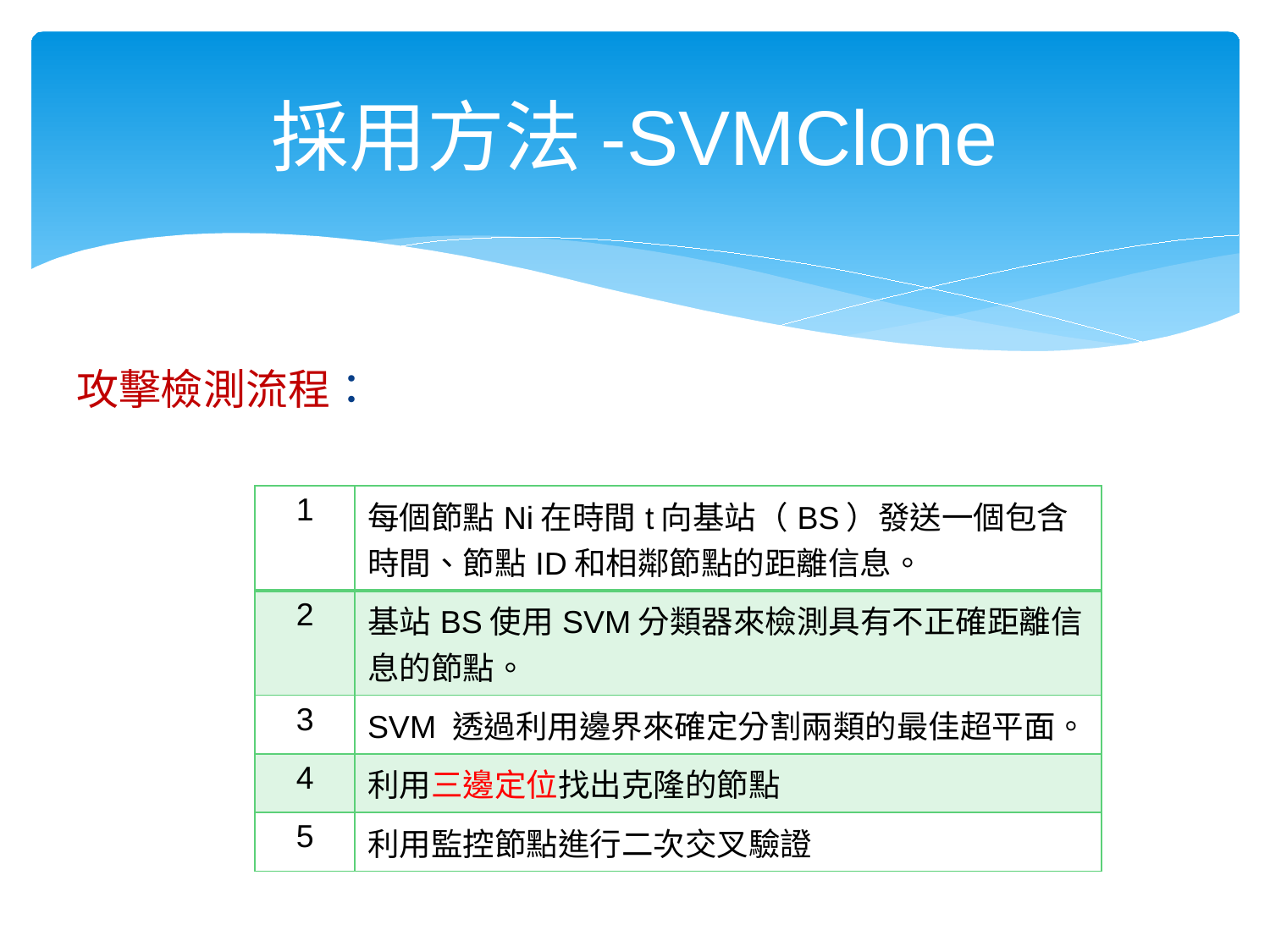

# 採用方法-SVMClone
攻擊檢測流程：
| 1 | 每個節點Ni在時間t向基站（BS）發送一個包含時間、節點ID和相鄰節點的距離信息。 |
| --- | --- |
| 2 | 基站BS使用SVM分類器來檢測具有不正確距離信息的節點。 |
| 3 | SVM 透過利用邊界來確定分割兩類的最佳超平面。 |
| 4 | 利用三邊定位找出克隆的節點 |
| 5 | 利用監控節點進行二次交叉驗證 |